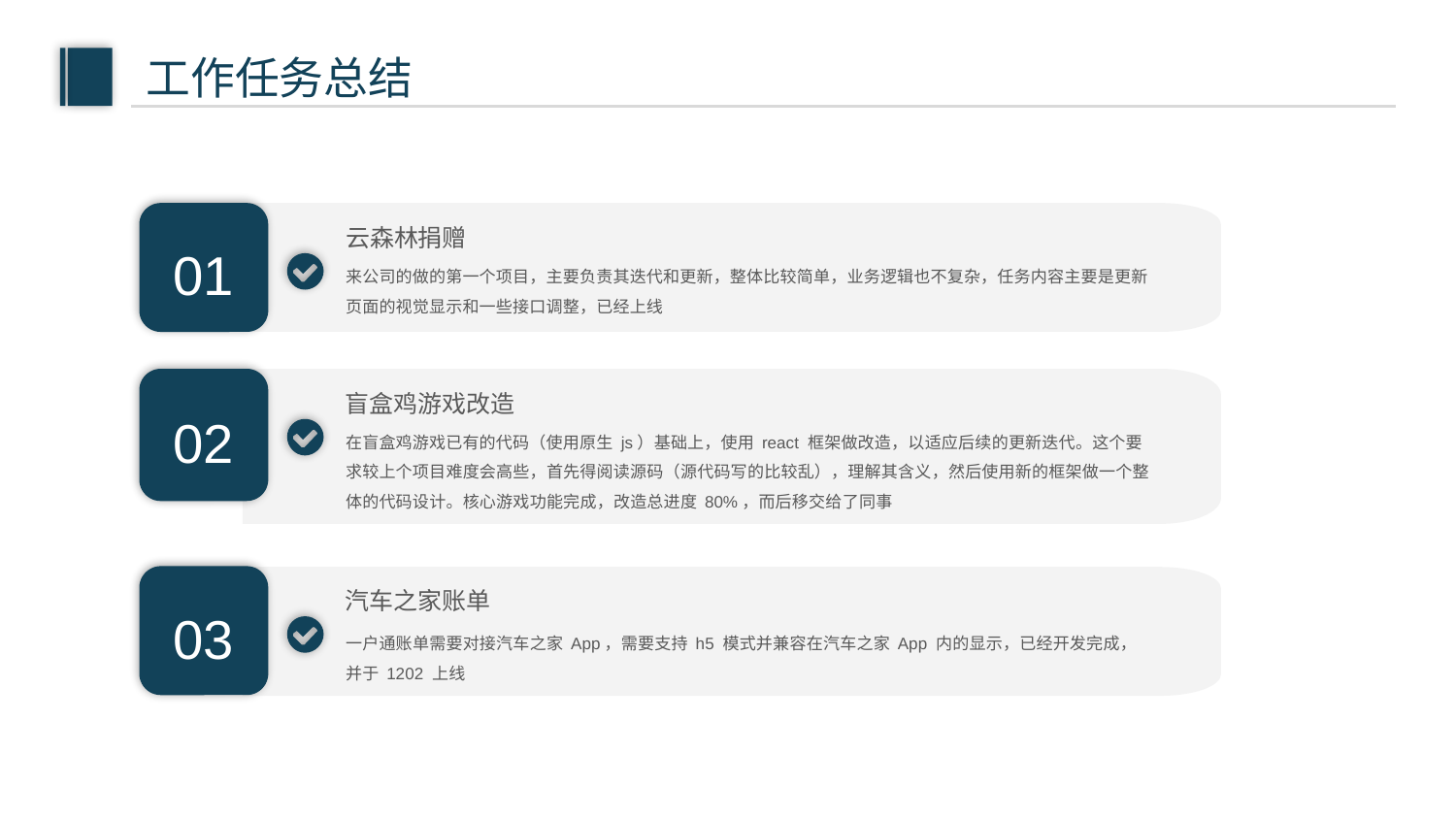

工作任务总结

01

云森林捐赠
来公司的做的第一个项目，主要负责其迭代和更新，整体比较简单，业务逻辑也不复杂，任务内容主要是更新页面的视觉显示和一些接口调整，已经上线

02

盲盒鸡游戏改造
在盲盒鸡游戏已有的代码（使用原生 js）基础上，使用 react 框架做改造，以适应后续的更新迭代。这个要求较上个项目难度会高些，首先得阅读源码（源代码写的比较乱），理解其含义，然后使用新的框架做一个整体的代码设计。核心游戏功能完成，改造总进度 80%，而后移交给了同事

03

汽车之家账单
一户通账单需要对接汽车之家 App，需要支持 h5 模式并兼容在汽车之家 App 内的显示，已经开发完成，并于 1202 上线